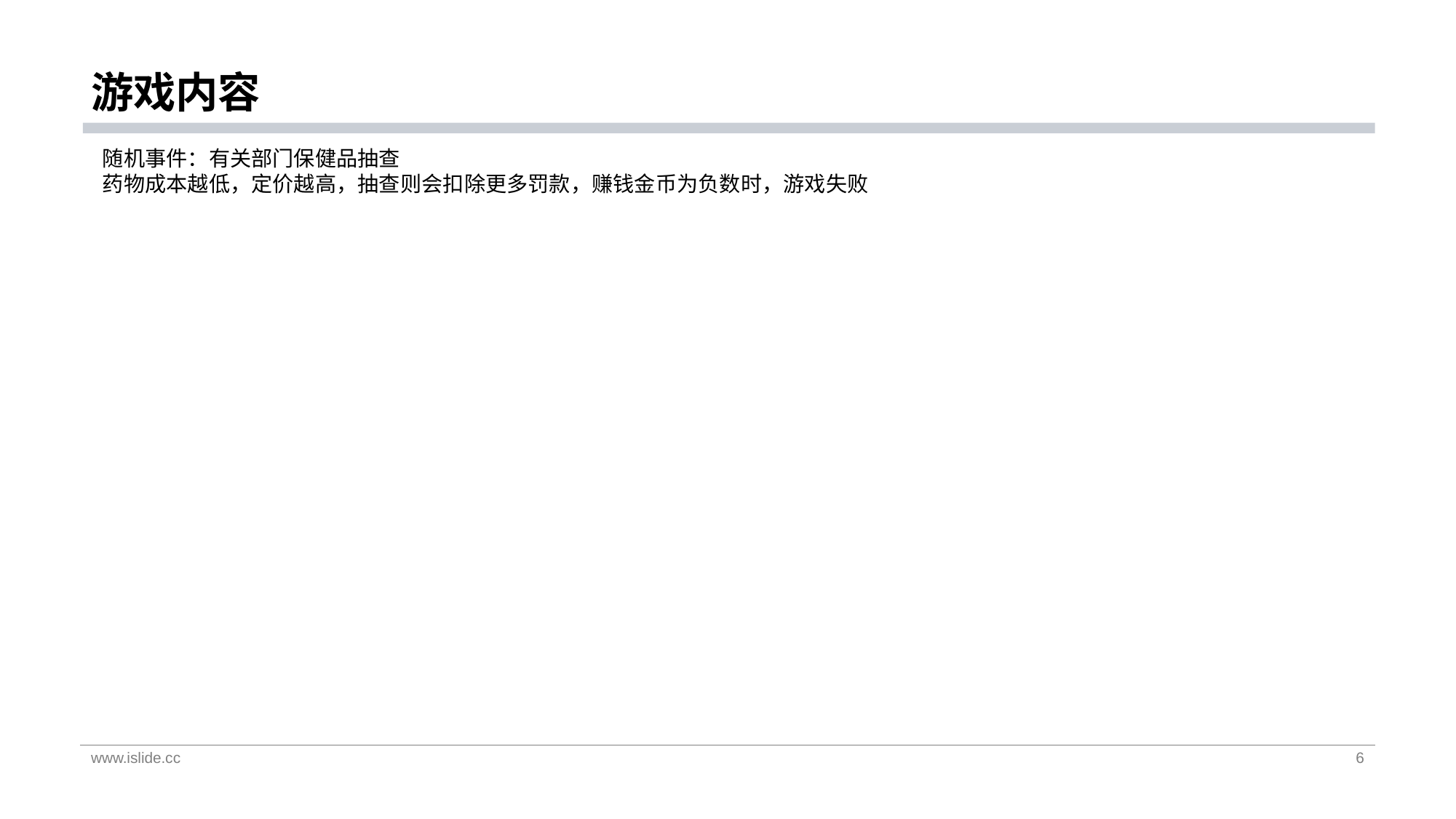

# 游戏内容
随机事件：有关部门保健品抽查
药物成本越低，定价越高，抽查则会扣除更多罚款，赚钱金币为负数时，游戏失败
www.islide.cc
6